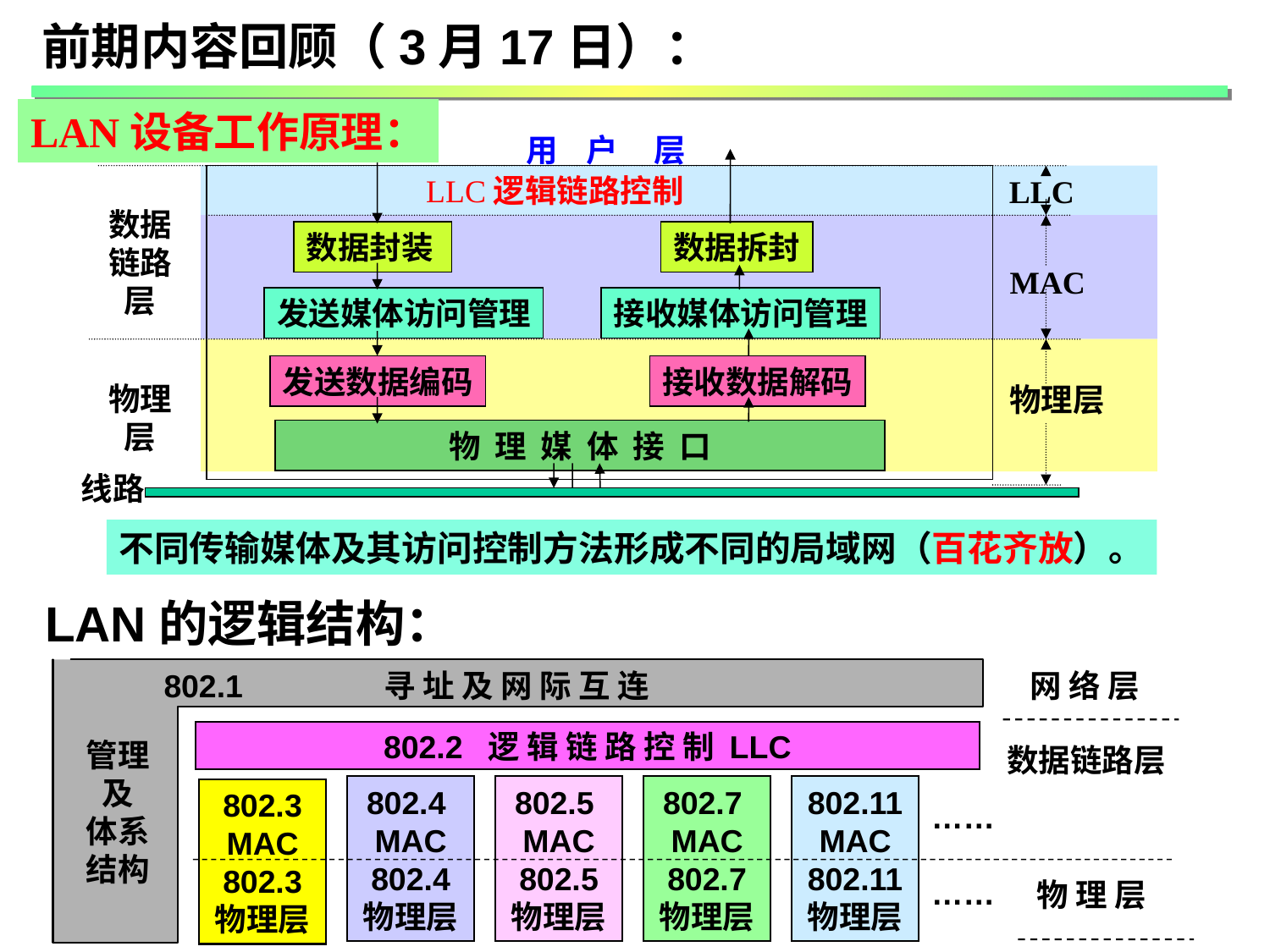

前期内容回顾（3月17日）：

LAN设备工作原理：
用    户     层

LLC逻辑链路控制

LLC

数据
链路
层

数据封装
数据拆封
MAC

发送媒体访问管理
接收媒体访问管理

发送数据编码
接收数据解码
物理
层
物理层

物  理  媒  体  接  口

线路

不同传输媒体及其访问控制方法形成不同的局域网（百花齐放）。
LAN的逻辑结构：

802.1               寻 址 及 网 际 互 连
 网 络 层

802.2  逻 辑 链 路 控 制 LLC
管理
及
体系
结构
数据链路层
802.4
MAC
802.4
物理层
802.5
MAC
802.5
物理层
802.7
MAC
802.7
物理层
802.11
MAC
802.11
物理层
802.3
MAC
802.3
物理层
……

……

   物 理 层